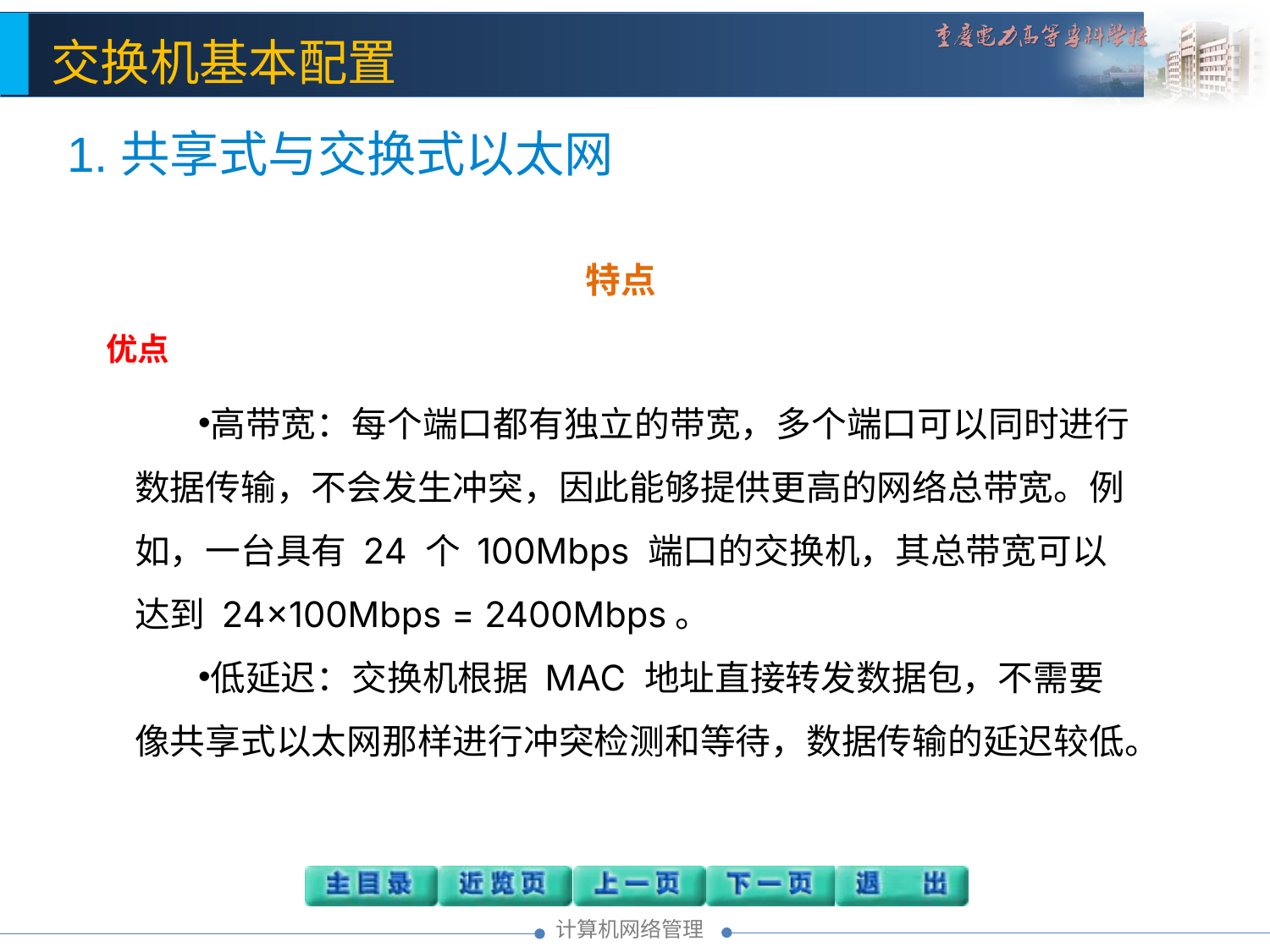

1.共享式与交换式以太网
特点
优点
高带宽：每个端口都有独立的带宽，多个端口可以同时进行数据传输，不会发生冲突，因此能够提供更高的网络总带宽。例如，一台具有 24 个 100Mbps 端口的交换机，其总带宽可以达到 24×100Mbps = 2400Mbps。
低延迟：交换机根据 MAC 地址直接转发数据包，不需要像共享式以太网那样进行冲突检测和等待，数据传输的延迟较低。